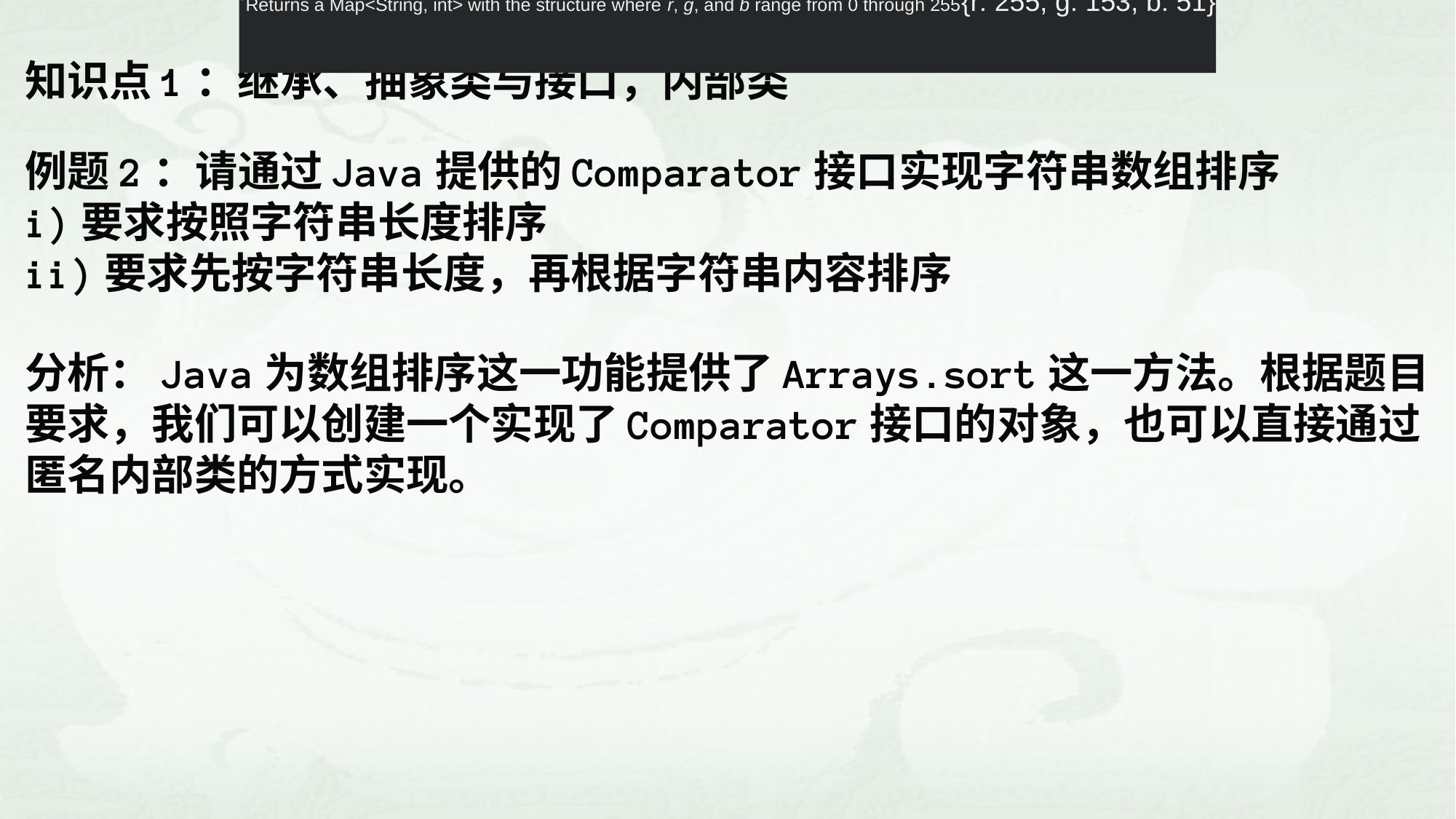

Returns a Map<String, int> with the structure where r, g, and b range from 0 through 255{r: 255, g: 153, b: 51}

知识点1：继承、抽象类与接口，内部类
例题2：请通过Java提供的Comparator接口实现字符串数组排序
i)要求按照字符串长度排序
ii)要求先按字符串长度，再根据字符串内容排序
分析：Java为数组排序这一功能提供了Arrays.sort这一方法。根据题目要求，我们可以创建一个实现了Comparator接口的对象，也可以直接通过匿名内部类的方式实现。